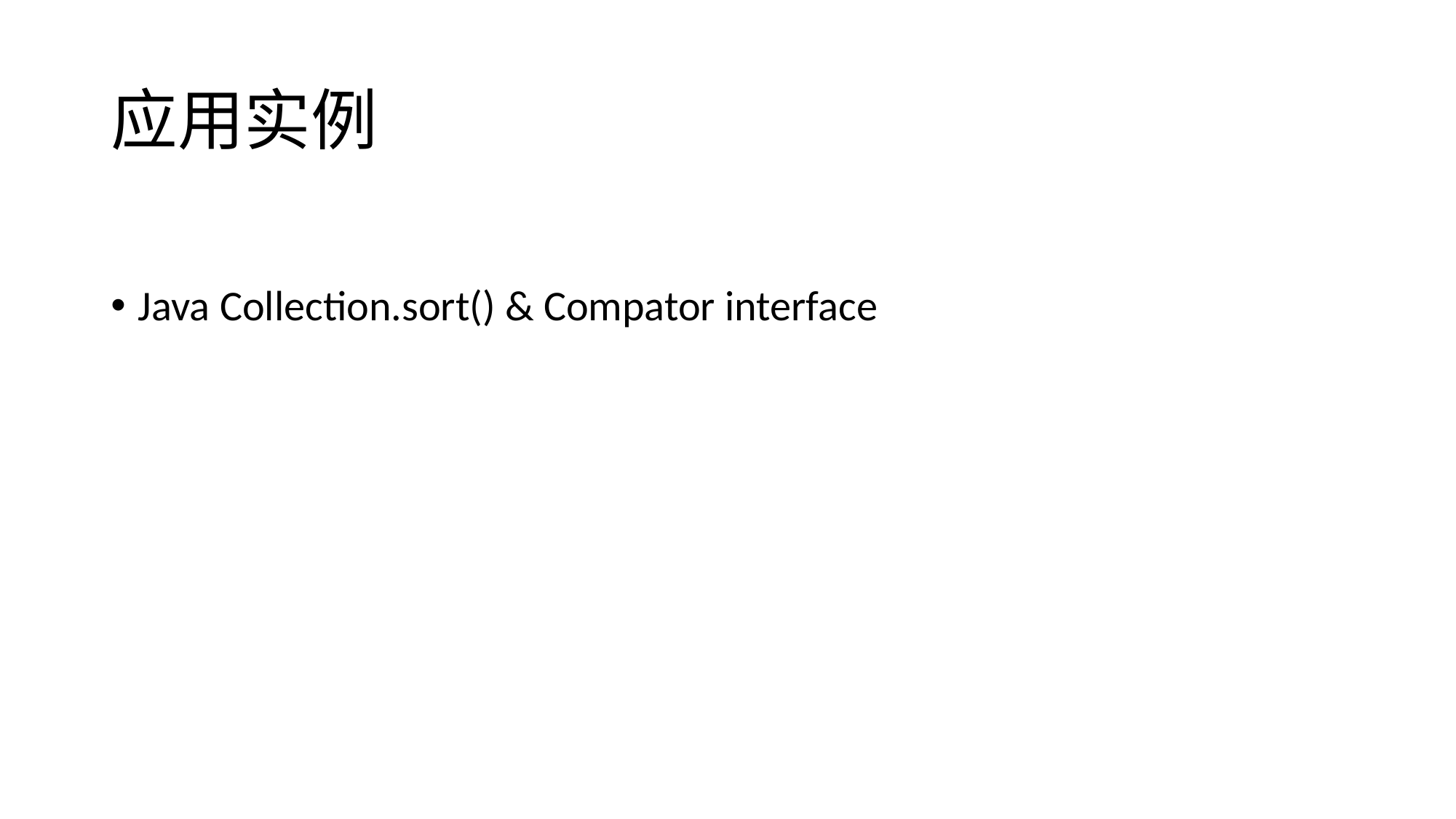

# 应用实例

Java Collection.sort() & Compator interface